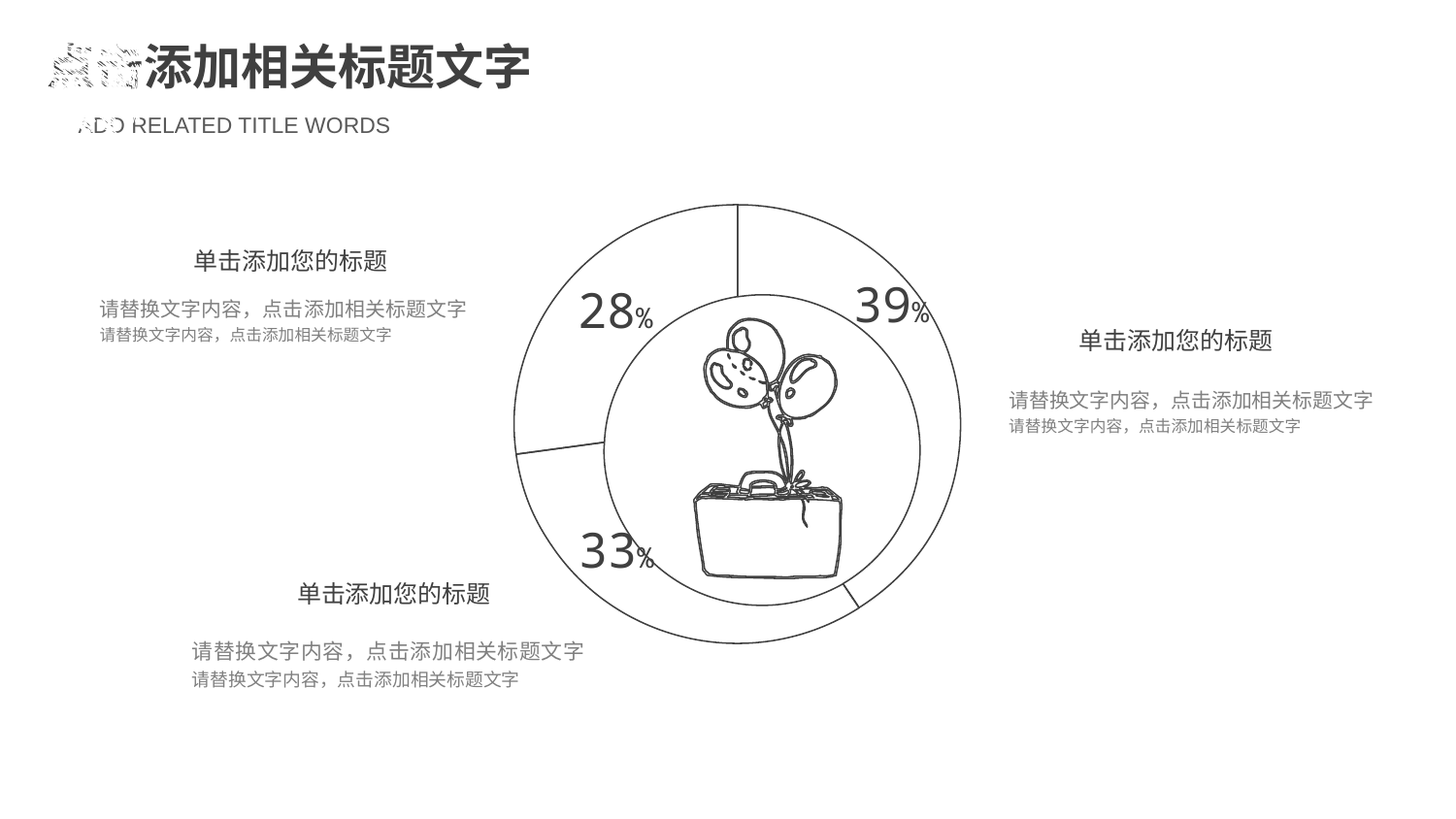

单击添加您的标题
请替换文字内容，点击添加相关标题文字请替换文字内容，点击添加相关标题文字

39%
28%

单击添加您的标题
请替换文字内容，点击添加相关标题文字请替换文字内容，点击添加相关标题文字

33%
单击添加您的标题
请替换文字内容，点击添加相关标题文字请替换文字内容，点击添加相关标题文字